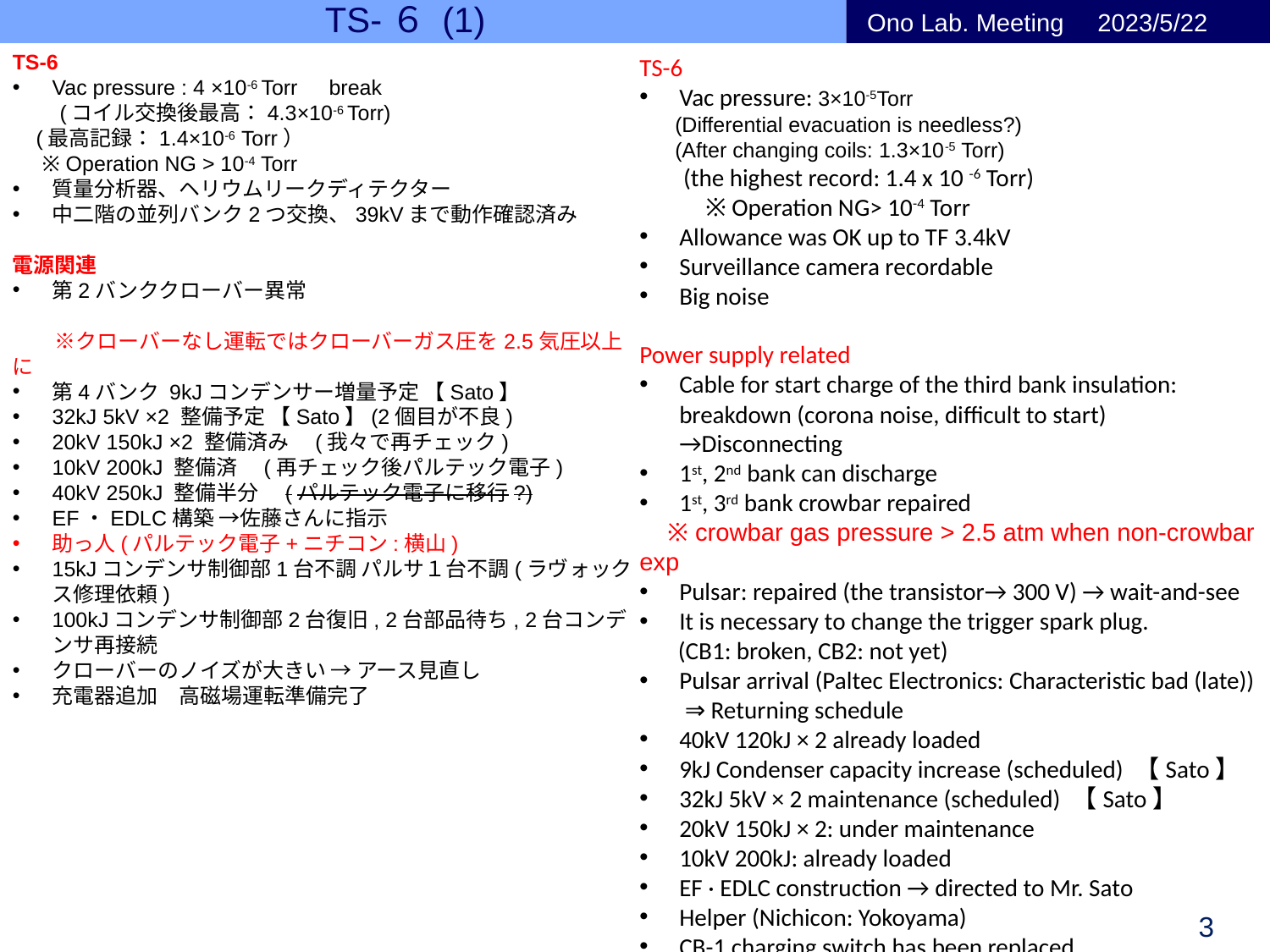

# TS-６ (1)
2023/5/22
Ono Lab. Meeting
TS-6
Vac pressure : 4 ×10-6 Torr　break
　　(コイル交換後最高：4.3×10-6 Torr)
    (最高記録：1.4×10-6 Torr）
     ※ Operation NG > 10-4 Torr
質量分析器、ヘリウムリークディテクター
中二階の並列バンク2つ交換、39kVまで動作確認済み

電源関連
第2バンククローバー異常

　　※クローバーなし運転ではクローバーガス圧を2.5気圧以上に
第4バンク 9kJコンデンサー増量予定 【Sato】
32kJ 5kV ×2 整備予定 【Sato】(2個目が不良)
20kV 150kJ ×2 整備済み　(我々で再チェック)
10kV 200kJ 整備済　(再チェック後パルテック電子)
40kV 250kJ 整備半分　(パルテック電子に移行?)
EF・EDLC構築 →佐藤さんに指示
助っ人(パルテック電子+ニチコン:横山)
15kJコンデンサ制御部1台不調 パルサ１台不調(ラヴォックス修理依頼)
100kJコンデンサ制御部2台復旧, 2台部品待ち, 2台コンデンサ再接続
クローバーのノイズが大きい → アース見直し
充電器追加　高磁場運転準備完了

TS-6
Vac pressure: 3×10-5Torr
      (Differential evacuation is needless?)
      (After changing coils: 1.3×10-5 Torr)
         (the highest record: 1.4 x 10 -6 Torr)
            ※ Operation NG> 10-4 Torr
Allowance was OK up to TF 3.4kV
Surveillance camera recordable
Big noise

Power supply related
Cable for start charge of the third bank insulation: breakdown (corona noise, difficult to start) →Disconnecting
1st, 2nd bank can discharge
1st, 3rd bank crowbar repaired
    ※ crowbar gas pressure > 2.5 atm when non-crowbar exp
Pulsar: repaired (the transistor→ 300 V) → wait-and-see
It is necessary to change the trigger spark plug.
       (CB1: broken, CB2: not yet)
Pulsar arrival (Paltec Electronics: Characteristic bad (late))  ⇒ Returning schedule
40kV 120kJ × 2 already loaded
9kJ Condenser capacity increase (scheduled) 【Sato】
32kJ 5kV × 2 maintenance (scheduled) 【Sato】
20kV 150kJ × 2: under maintenance
10kV 200kJ: already loaded
EF · EDLC construction → directed to Mr. Sato
Helper (Nichicon: Yokoyama)
CB-1 charging switch has been replaced.
Big noise from crowbar → checking earth needed
3